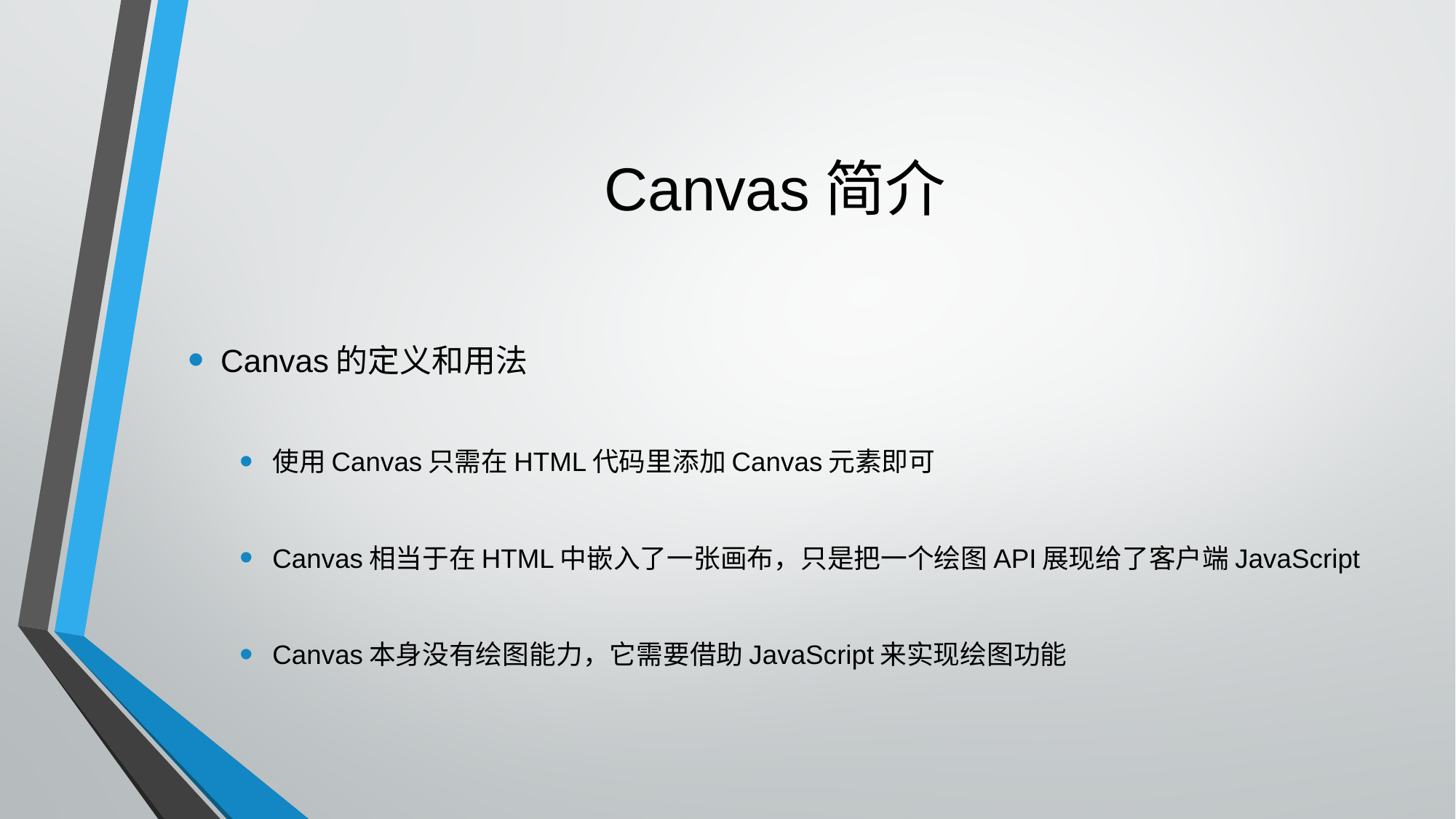

# Canvas简介
Canvas的定义和用法

使用Canvas只需在HTML代码里添加Canvas元素即可

Canvas相当于在HTML中嵌入了一张画布，只是把一个绘图API展现给了客户端JavaScript

Canvas本身没有绘图能力，它需要借助JavaScript来实现绘图功能